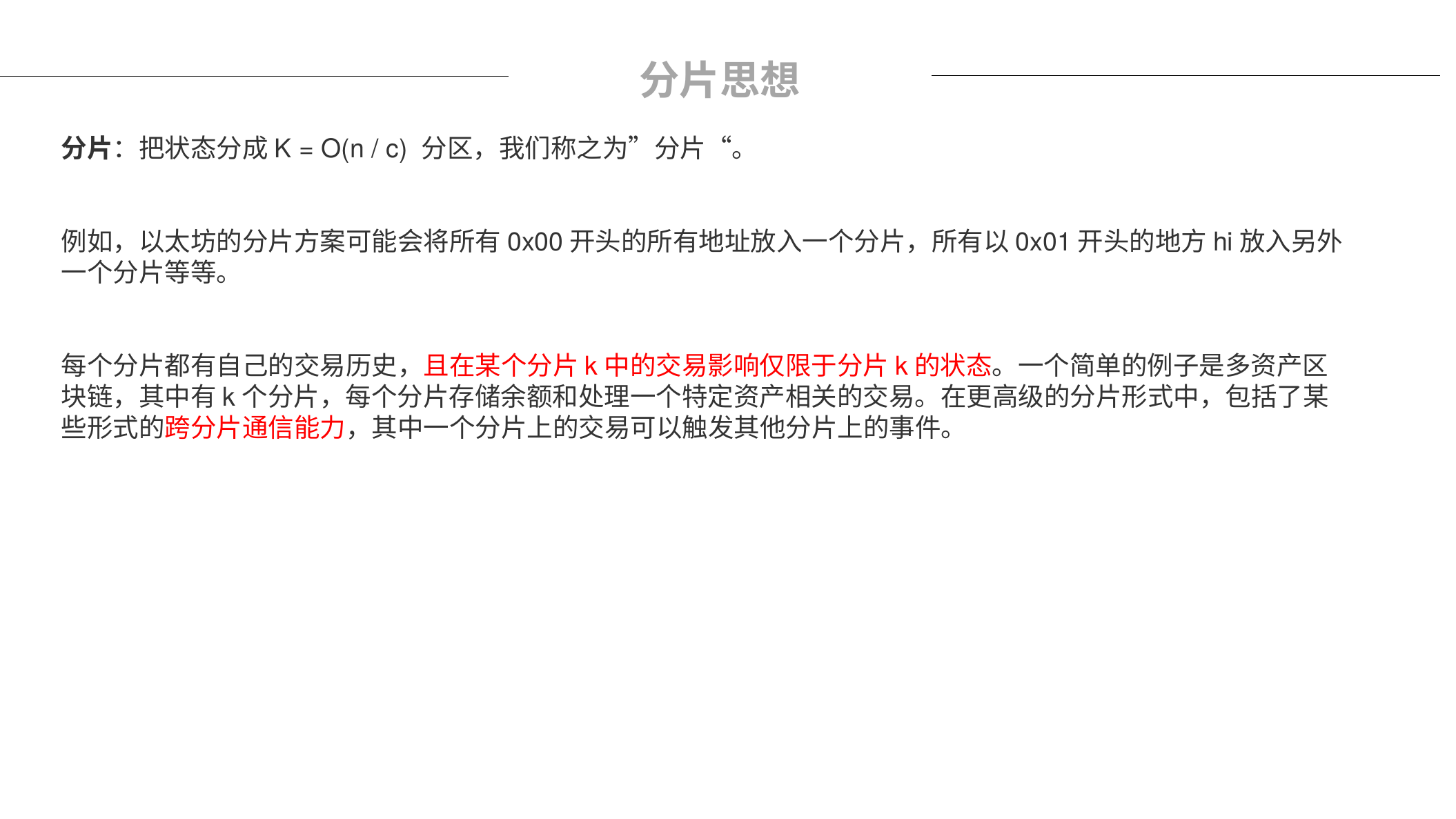

分片思想
分片：把状态分成K = O(n / c) 分区，我们称之为”分片“。

例如，以太坊的分片方案可能会将所有0x00开头的所有地址放入一个分片，所有以0x01开头的地方hi放入另外一个分片等等。

每个分片都有自己的交易历史，且在某个分片k中的交易影响仅限于分片k的状态。一个简单的例子是多资产区块链，其中有k个分片，每个分片存储余额和处理一个特定资产相关的交易。在更高级的分片形式中，包括了某些形式的跨分片通信能力，其中一个分片上的交易可以触发其他分片上的事件。